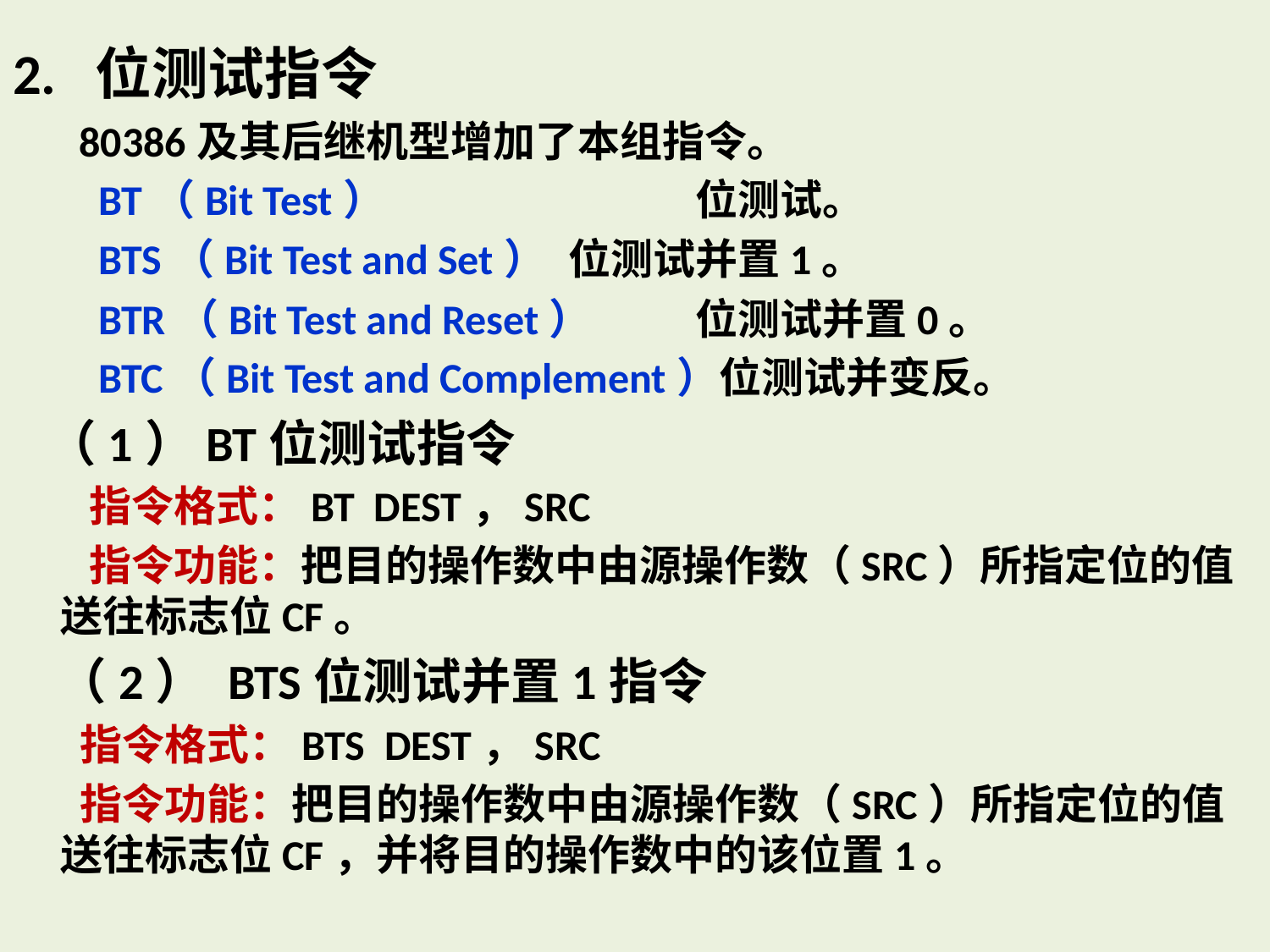

2.  位测试指令
       80386及其后继机型增加了本组指令。
         BT（Bit Test）			位测试。
         BTS（Bit Test and Set）	位测试并置1。
         BTR（Bit Test and Reset）	位测试并置0。
         BTC（Bit Test and Complement）位测试并变反。
  （1）BT位测试指令
       指令格式：BT  DEST，SRC
       指令功能：把目的操作数中由源操作数（SRC）所指定位的值送往标志位CF。
   （2） BTS位测试并置1指令
      指令格式：BTS  DEST，SRC
      指令功能：把目的操作数中由源操作数（SRC）所指定位的值送往标志位CF，并将目的操作数中的该位置1。

169